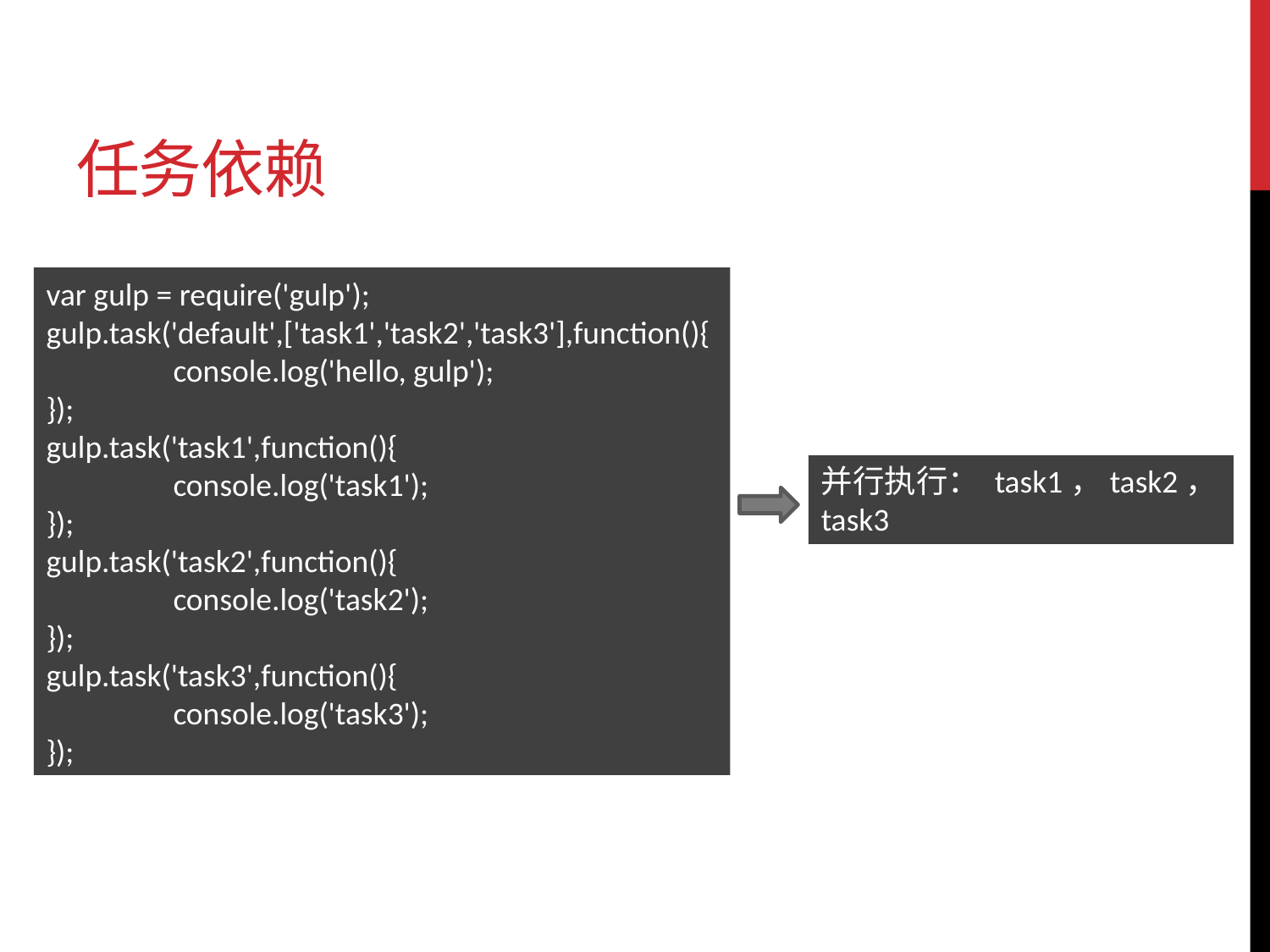

# 任务依赖
var gulp = require('gulp');
gulp.task('default',['task1','task2','task3'],function(){
	console.log('hello, gulp');
});
gulp.task('task1',function(){
	console.log('task1');
});
gulp.task('task2',function(){
	console.log('task2');
});
gulp.task('task3',function(){
	console.log('task3');
});
并行执行： task1，task2，task3